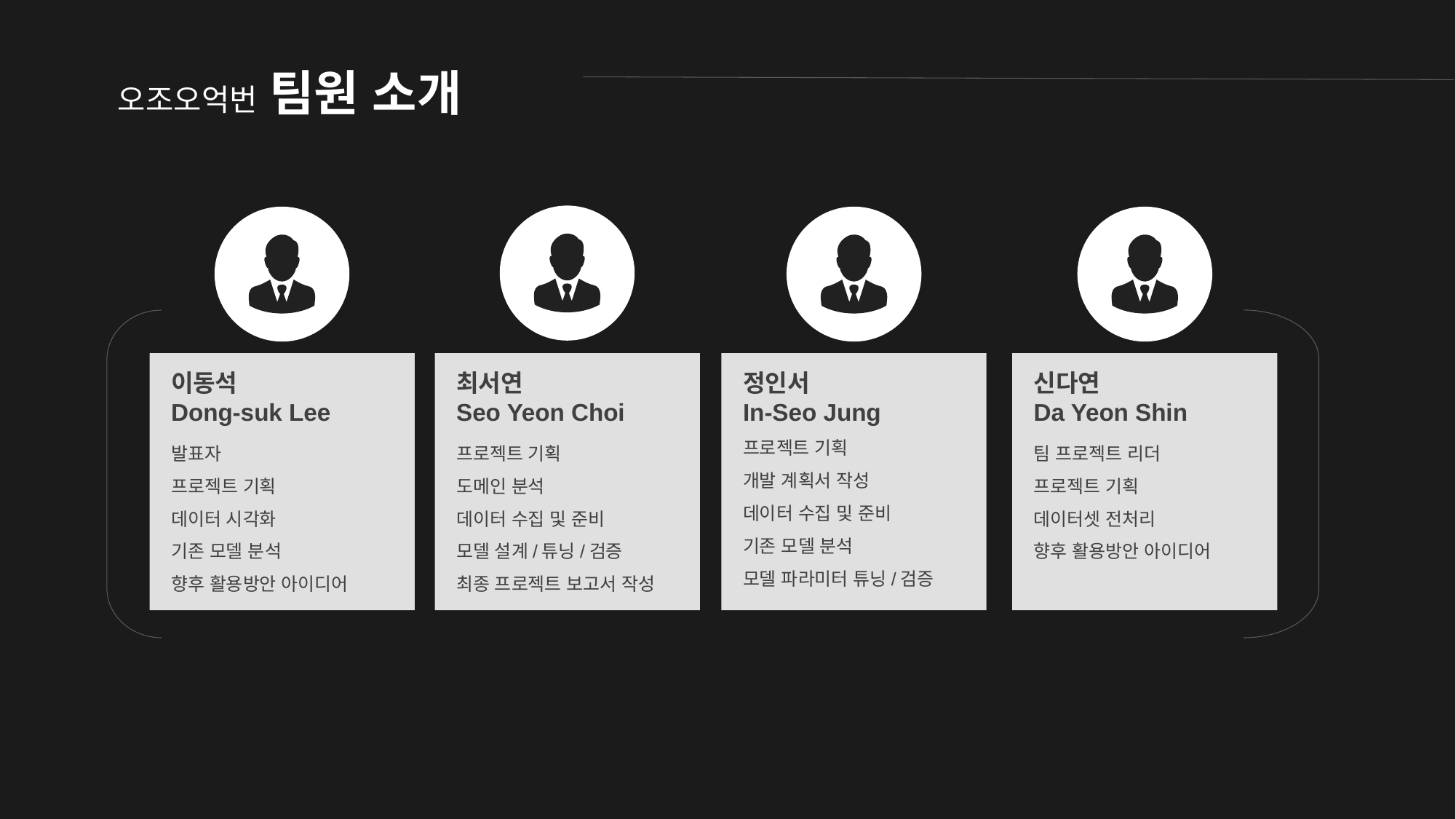

오조오억번 팀원 소개

이동석
Dong-suk Lee

발표자
프로젝트 기획
데이터 시각화
기존 모델 분석
향후 활용방안 아이디어

최서연
Seo Yeon Choi

프로젝트 기획
도메인 분석
데이터 수집 및 준비
모델 설계/튜닝/검증
최종 프로젝트 보고서 작성

정인서
In-Seo Jung
프로젝트 기획
개발 계획서 작성
데이터 수집 및 준비
기존 모델 분석
모델 파라미터 튜닝/검증

신다연
Da Yeon Shin

팀 프로젝트 리더
프로젝트 기획
데이터셋 전처리
향후 활용방안 아이디어